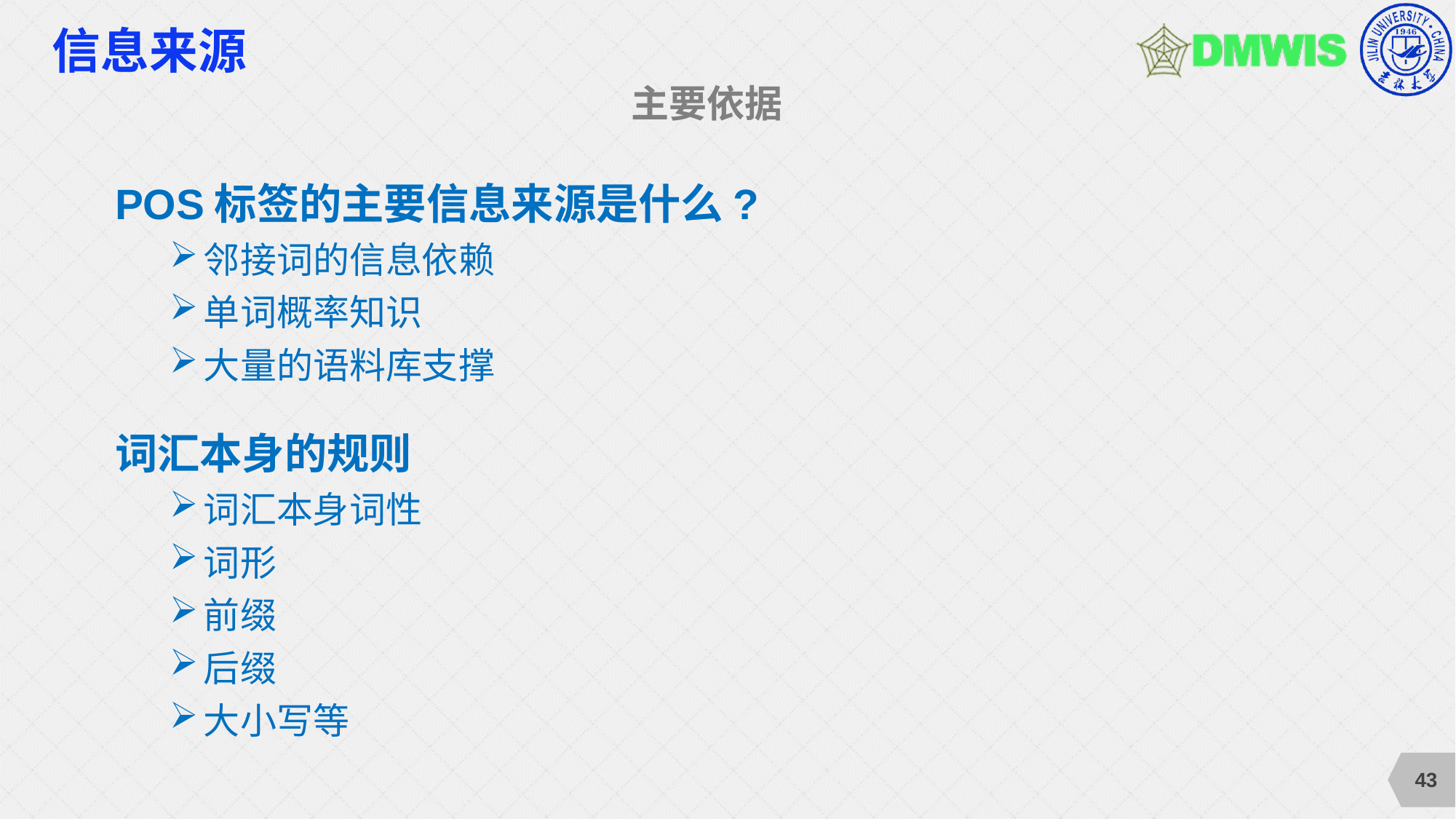

# 信息来源
主要依据
POS标签的主要信息来源是什么?
邻接词的信息依赖
单词概率知识
大量的语料库支撑
词汇本身的规则
词汇本身词性
词形
前缀
后缀
大小写等
43